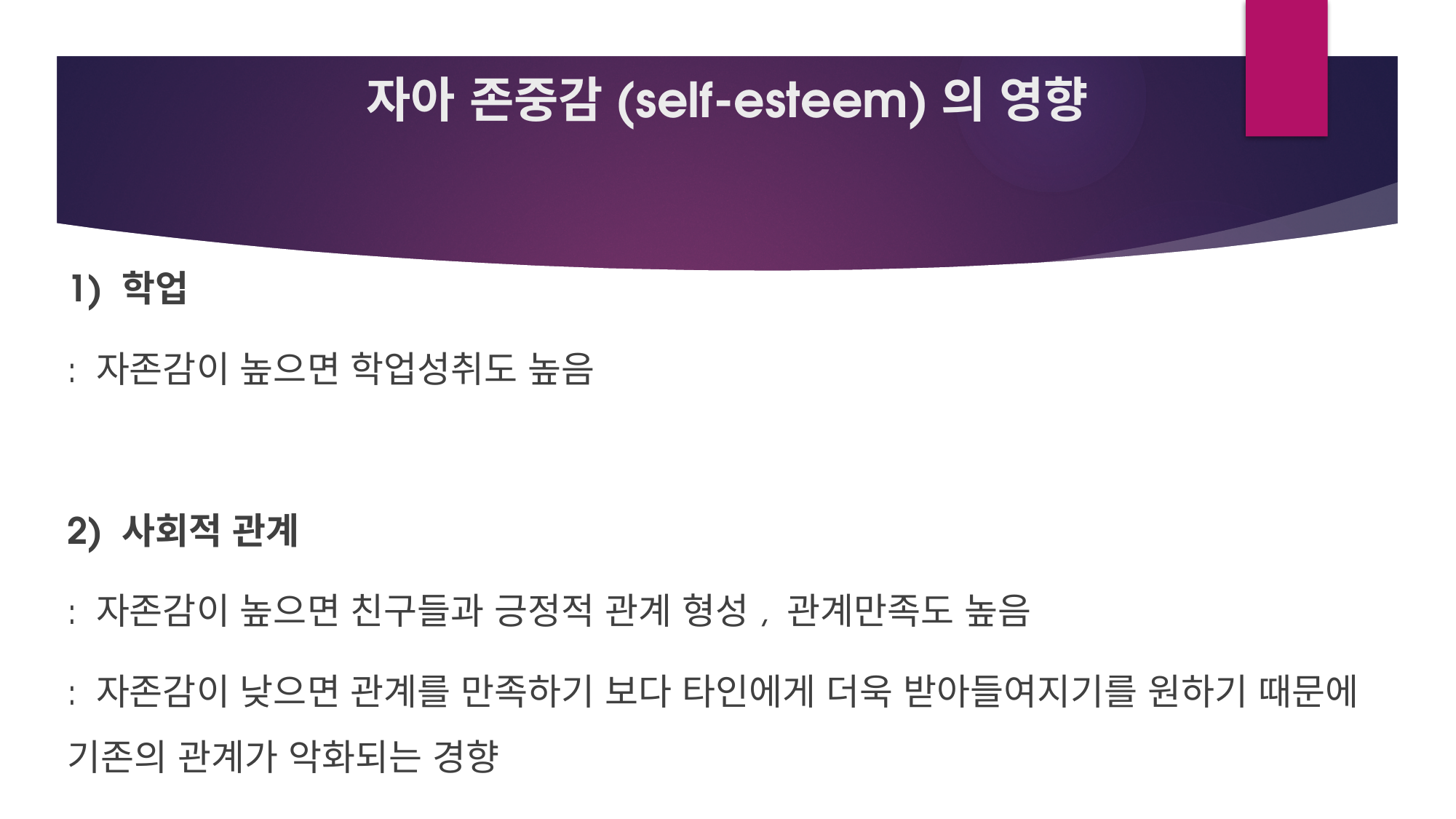

# 자아 존중감(self-esteem)의 영향
1) 학업
: 자존감이 높으면 학업성취도 높음

2) 사회적 관계
: 자존감이 높으면 친구들과 긍정적 관계 형성, 관계만족도 높음
: 자존감이 낮으면 관계를 만족하기 보다 타인에게 더욱 받아들여지기를 원하기 때문에 기존의 관계가 악화되는 경향